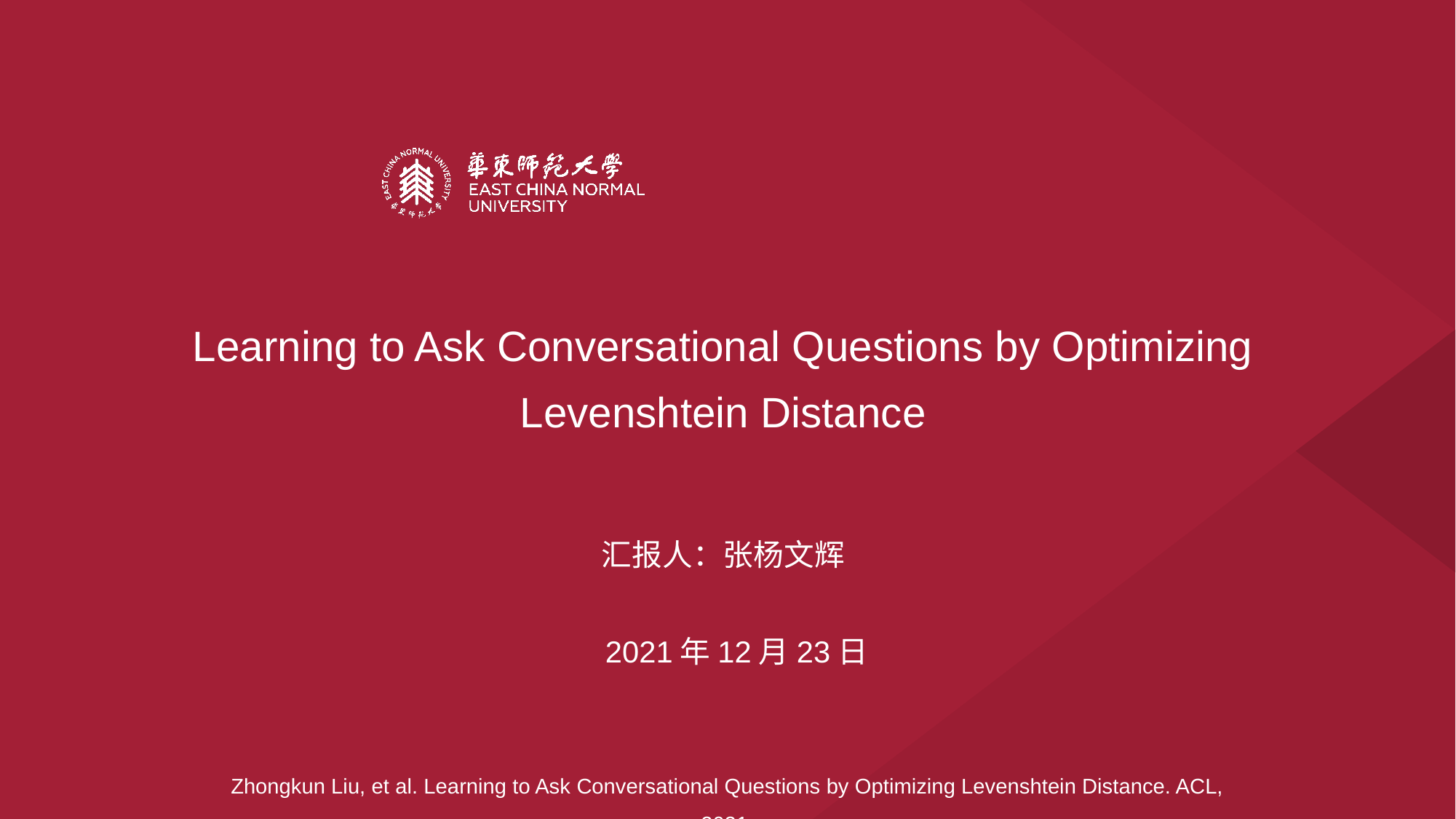

Learning to Ask Conversational Questions by Optimizing Levenshtein Distance
汇报人：张杨文辉
2021年12月23日
Zhongkun Liu, et al. Learning to Ask Conversational Questions by Optimizing Levenshtein Distance. ACL, 2021.